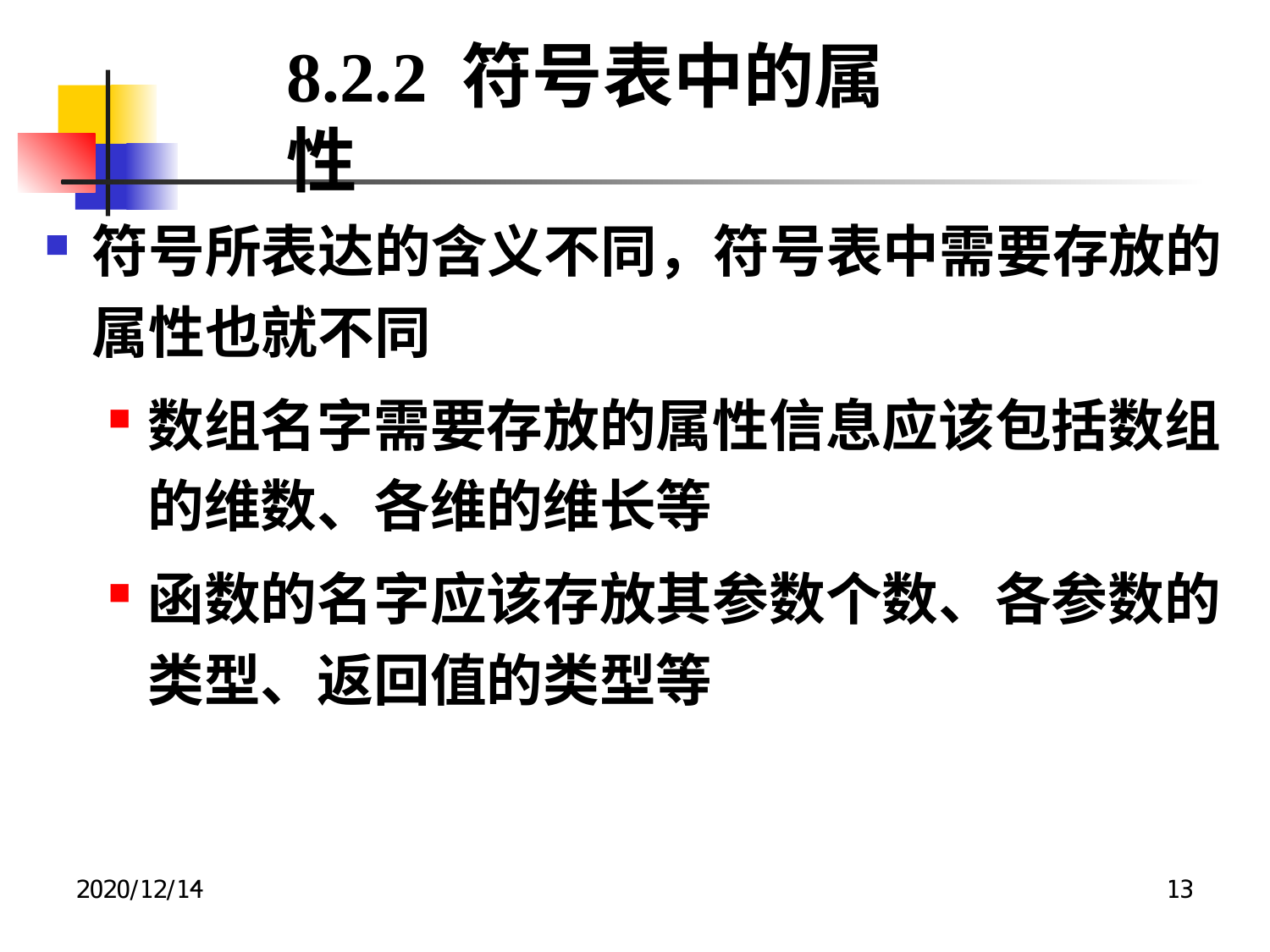

8.2.2 符号表中的属性
符号所表达的含义不同，符号表中需要存放的属性也就不同
数组名字需要存放的属性信息应该包括数组的维数、各维的维长等
函数的名字应该存放其参数个数、各参数的类型、返回值的类型等
2020/12/14
13